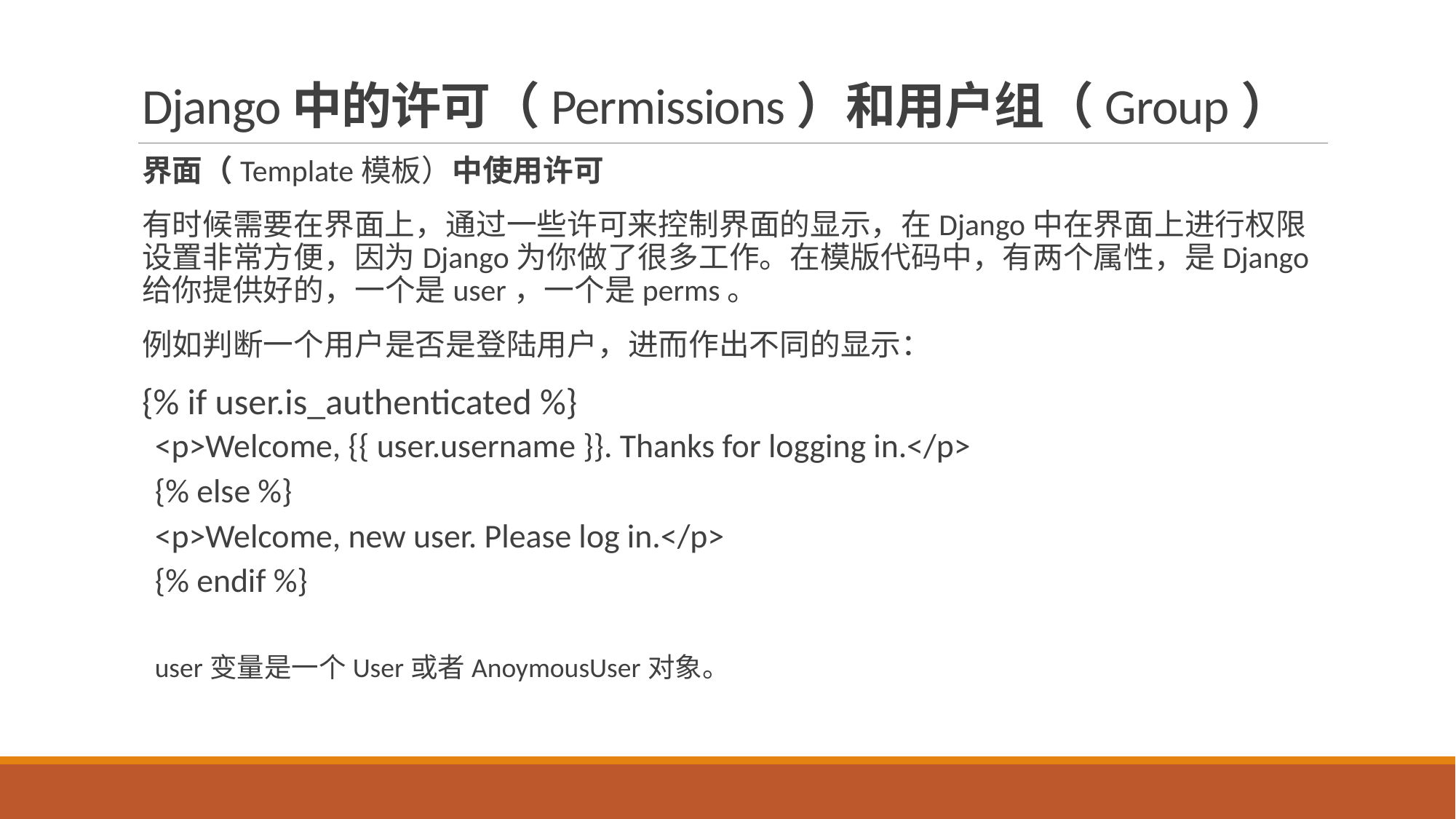

# Django中的许可（Permissions）和用户组（Group）
界面（Template模板）中使用许可
有时候需要在界面上，通过一些许可来控制界面的显示，在Django中在界面上进行权限设置非常方便，因为Django为你做了很多工作。在模版代码中，有两个属性，是Django给你提供好的，一个是user，一个是perms。
例如判断一个用户是否是登陆用户，进而作出不同的显示：
{% if user.is_authenticated %}
<p>Welcome, {{ user.username }}. Thanks for logging in.</p>
{% else %}
<p>Welcome, new user. Please log in.</p>
{% endif %}

user变量是一个User或者AnoymousUser对象。